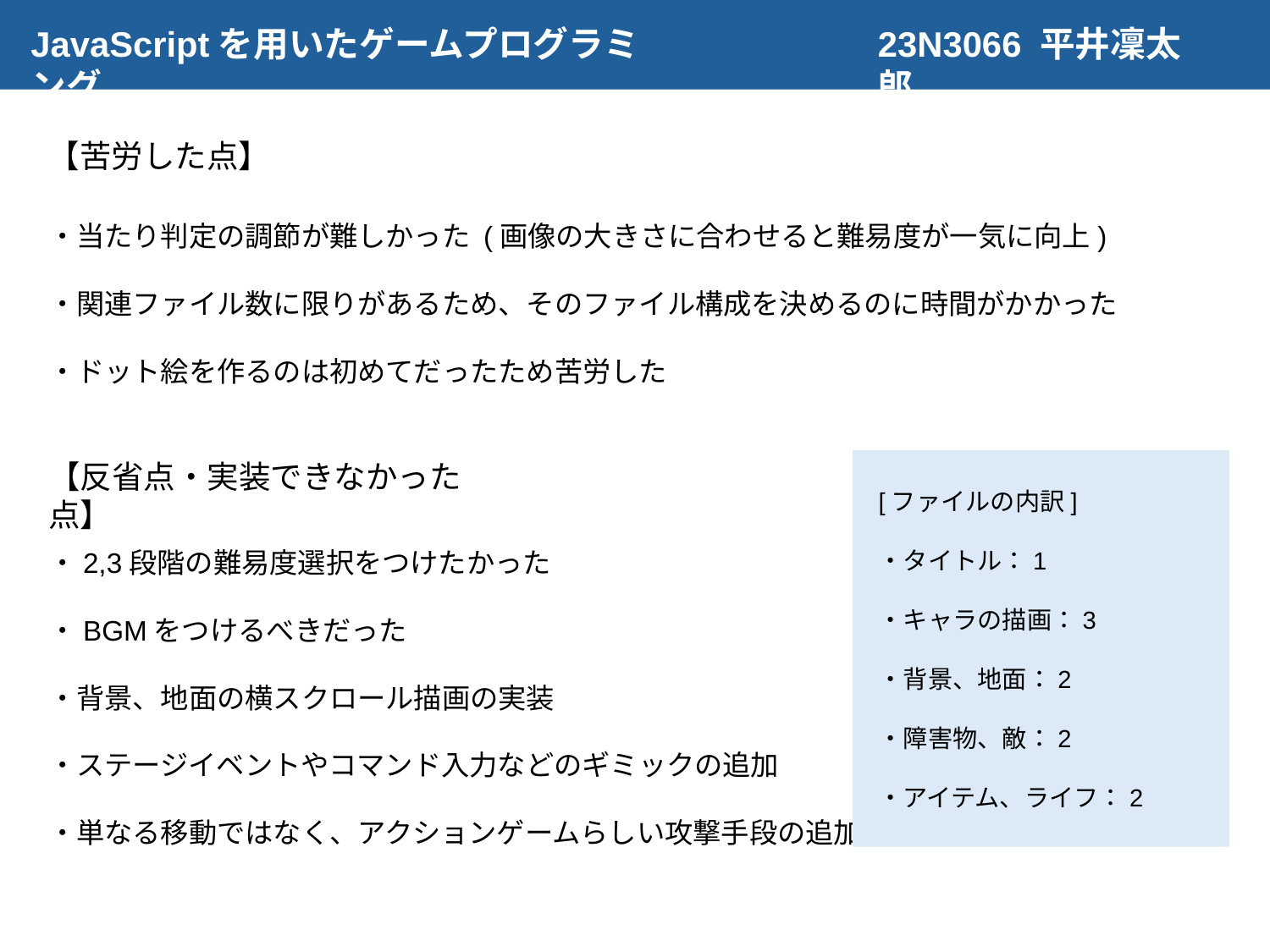

23N3066 平井凜太郎
JavaScriptを用いたゲームプログラミング
【苦労した点】
・当たり判定の調節が難しかった (画像の大きさに合わせると難易度が一気に向上)
・関連ファイル数に限りがあるため、そのファイル構成を決めるのに時間がかかった
・ドット絵を作るのは初めてだったため苦労した
【反省点・実装できなかった点】

[ファイルの内訳]
・タイトル：1
・キャラの描画：3
・背景、地面：2
・障害物、敵：2
・アイテム、ライフ：2

・2,3段階の難易度選択をつけたかった
・BGMをつけるべきだった
・背景、地面の横スクロール描画の実装
・ステージイベントやコマンド入力などのギミックの追加
・単なる移動ではなく、アクションゲームらしい攻撃手段の追加